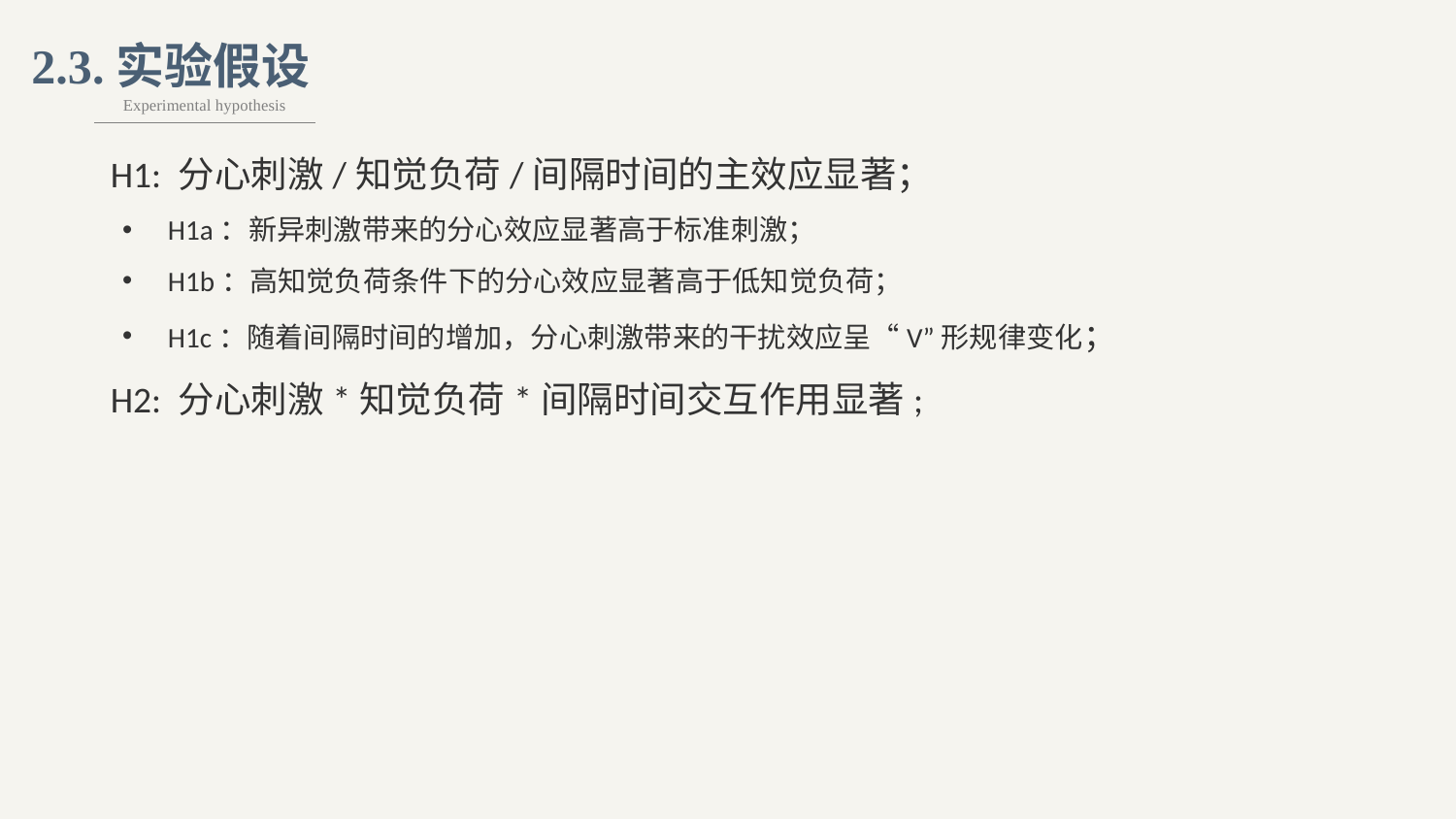

2.3.实验假设
Experimental hypothesis
H1: 分心刺激/知觉负荷/间隔时间的主效应显著；
H1a：新异刺激带来的分心效应显著高于标准刺激；
H1b：高知觉负荷条件下的分心效应显著高于低知觉负荷；
H1c：随着间隔时间的增加，分心刺激带来的干扰效应呈“V”形规律变化；
H2: 分心刺激*知觉负荷*间隔时间交互作用显著;